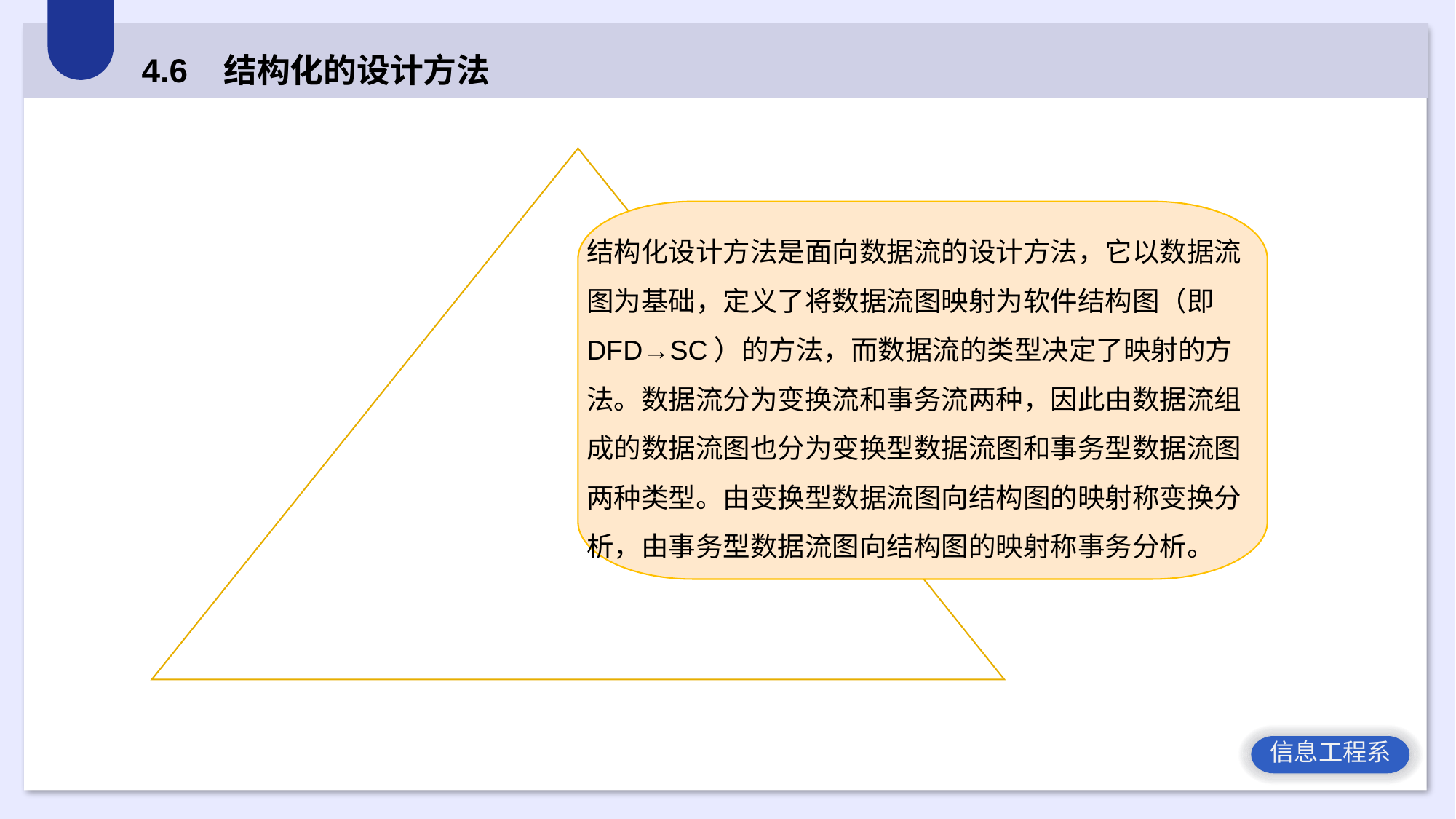

4.6   结构化的设计方法

结构化设计方法是面向数据流的设计方法，它以数据流图为基础，定义了将数据流图映射为软件结构图（即DFD→SC）的方法，而数据流的类型决定了映射的方法。数据流分为变换流和事务流两种，因此由数据流组成的数据流图也分为变换型数据流图和事务型数据流图两种类型。由变换型数据流图向结构图的映射称变换分析，由事务型数据流图向结构图的映射称事务分析。